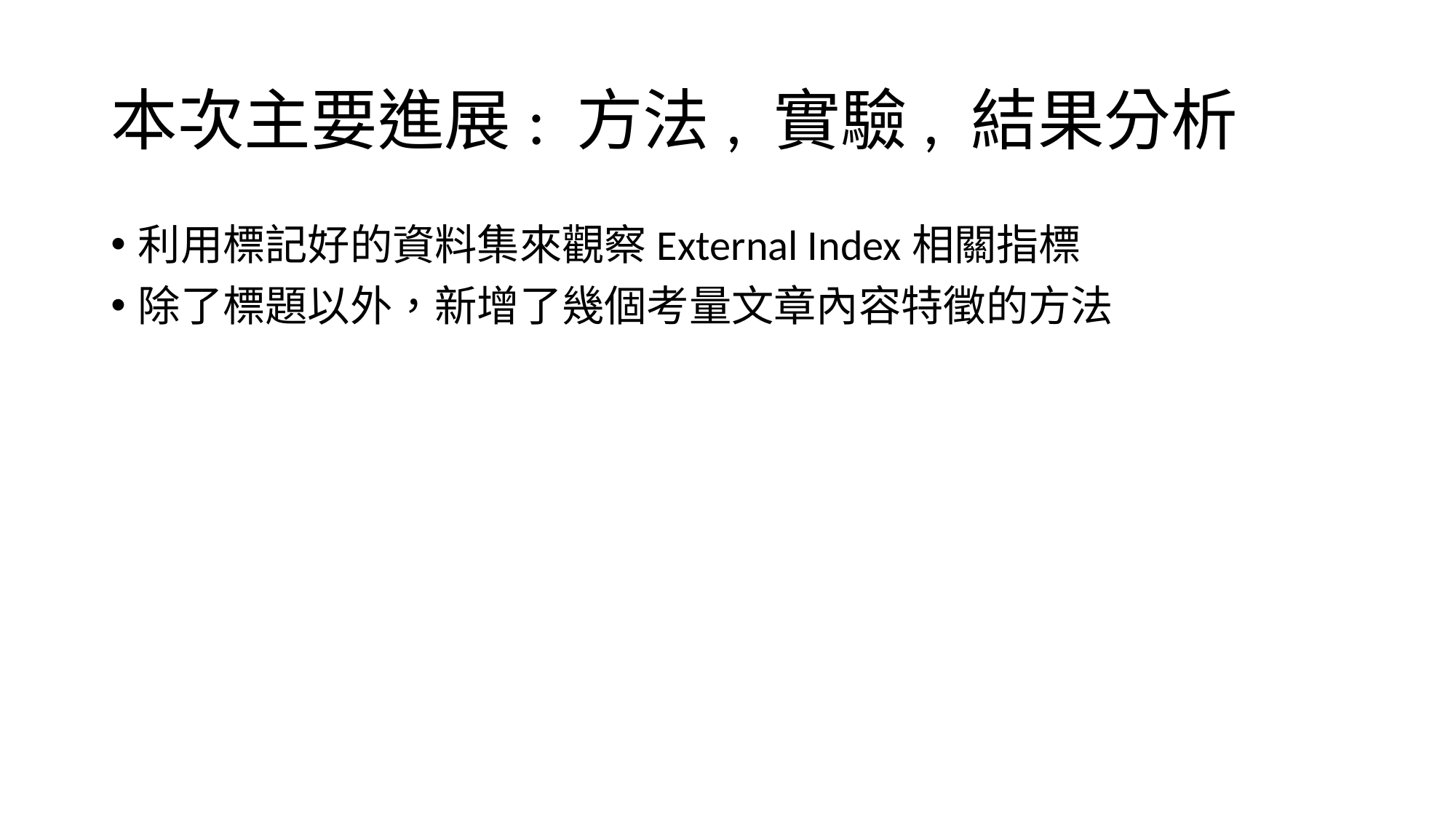

# 本次主要進展: 方法, 實驗, 結果分析
利用標記好的資料集來觀察External Index相關指標
除了標題以外，新增了幾個考量文章內容特徵的方法